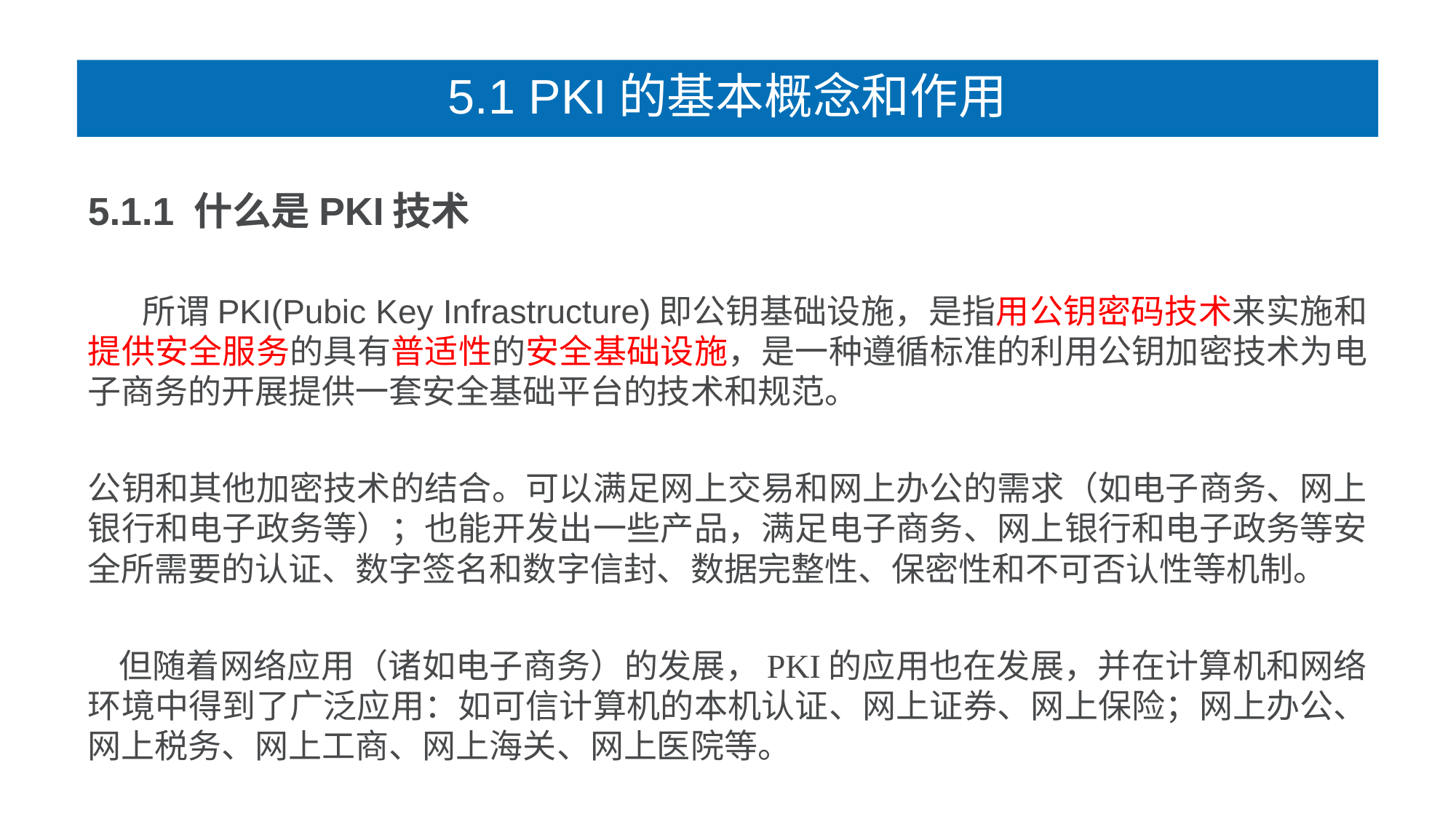

# 5.1 PKI的基本概念和作用
5.1.1 什么是PKI技术

      所谓PKI(Pubic Key Infrastructure)即公钥基础设施，是指用公钥密码技术来实施和提供安全服务的具有普适性的安全基础设施，是一种遵循标准的利用公钥加密技术为电子商务的开展提供一套安全基础平台的技术和规范。

公钥和其他加密技术的结合。可以满足网上交易和网上办公的需求（如电子商务、网上银行和电子政务等）；也能开发出一些产品，满足电子商务、网上银行和电子政务等安全所需要的认证、数字签名和数字信封、数据完整性、保密性和不可否认性等机制。

   但随着网络应用（诸如电子商务）的发展，PKI的应用也在发展，并在计算机和网络环境中得到了广泛应用：如可信计算机的本机认证、网上证券、网上保险；网上办公、网上税务、网上工商、网上海关、网上医院等。